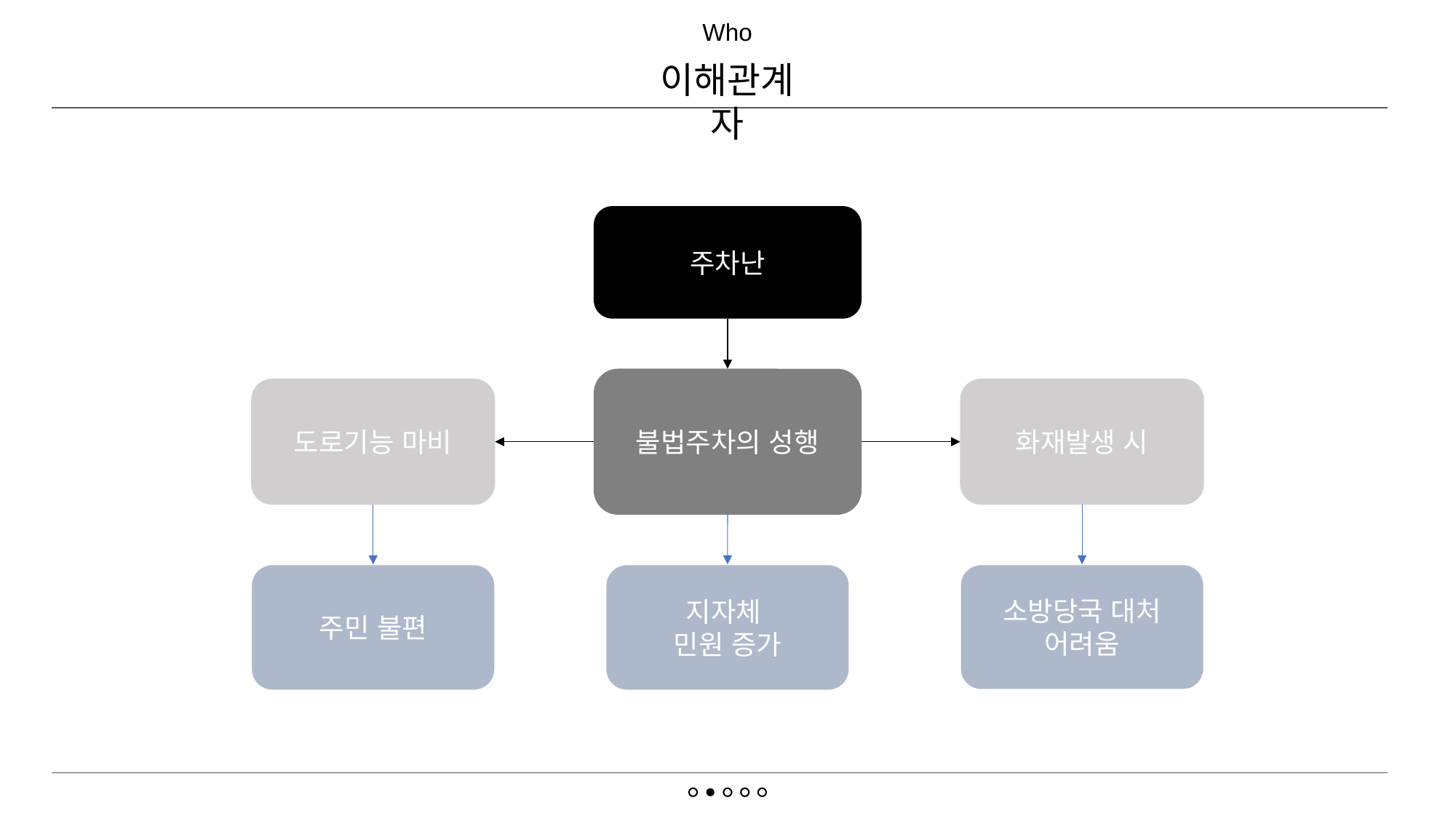

Who
이해관계자
주차난
불법주차의 성행
도로기능 마비
화재발생 시
주민 불편
지자체
민원 증가
소방당국 대처
어려움